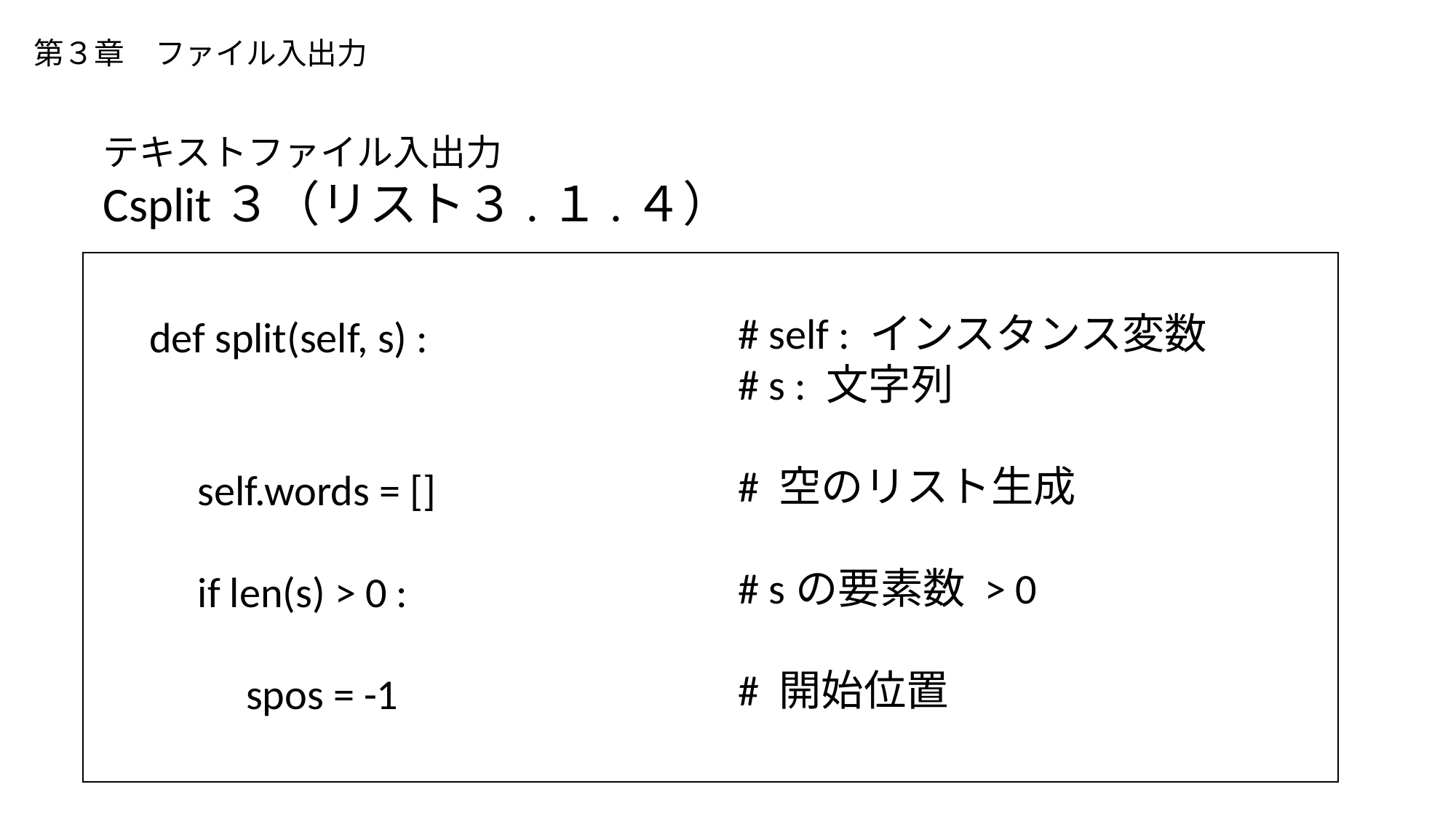

# 第３章　ファイル入出力
テキストファイル入出力
Csplit３（リスト３.１.４）

# self : インスタンス変数
# s : 文字列

# 空のリスト生成

# sの要素数 > 0

# 開始位置
def split(self, s) :

     self.words = []

     if len(s) > 0 :

          spos = -1